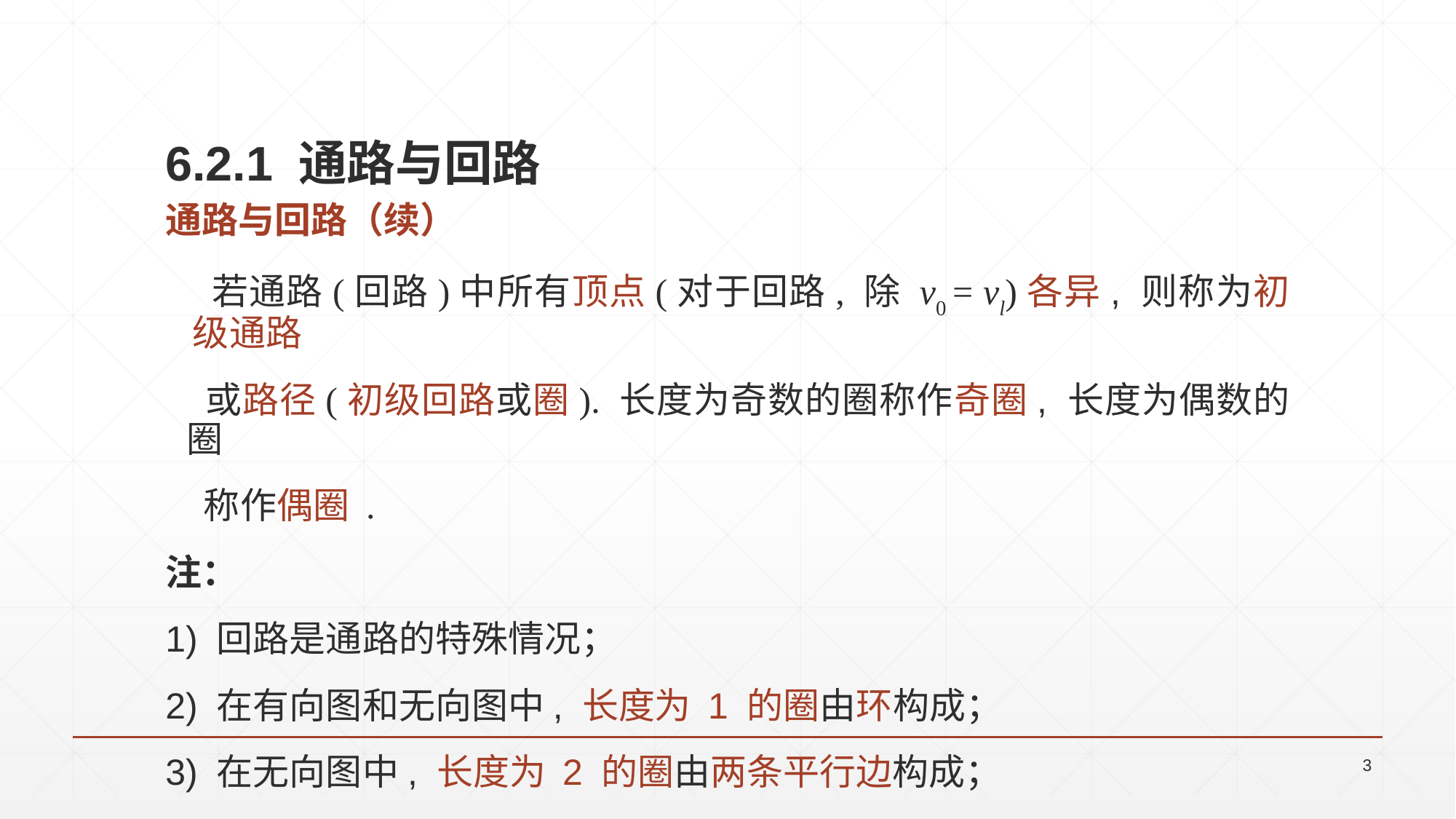

6.2.1 通路与回路
通路与回路（续）
	 若通路(回路)中所有顶点(对于回路, 除 v0 = vl)各异, 则称为初级通路
 或路径(初级回路或圈). 长度为奇数的圈称作奇圈, 长度为偶数的圈
 称作偶圈 .
注：
1) 回路是通路的特殊情况；
2) 在有向图和无向图中, 长度为 1 的圈由环构成；
3) 在无向图中, 长度为 2 的圈由两条平行边构成；
3